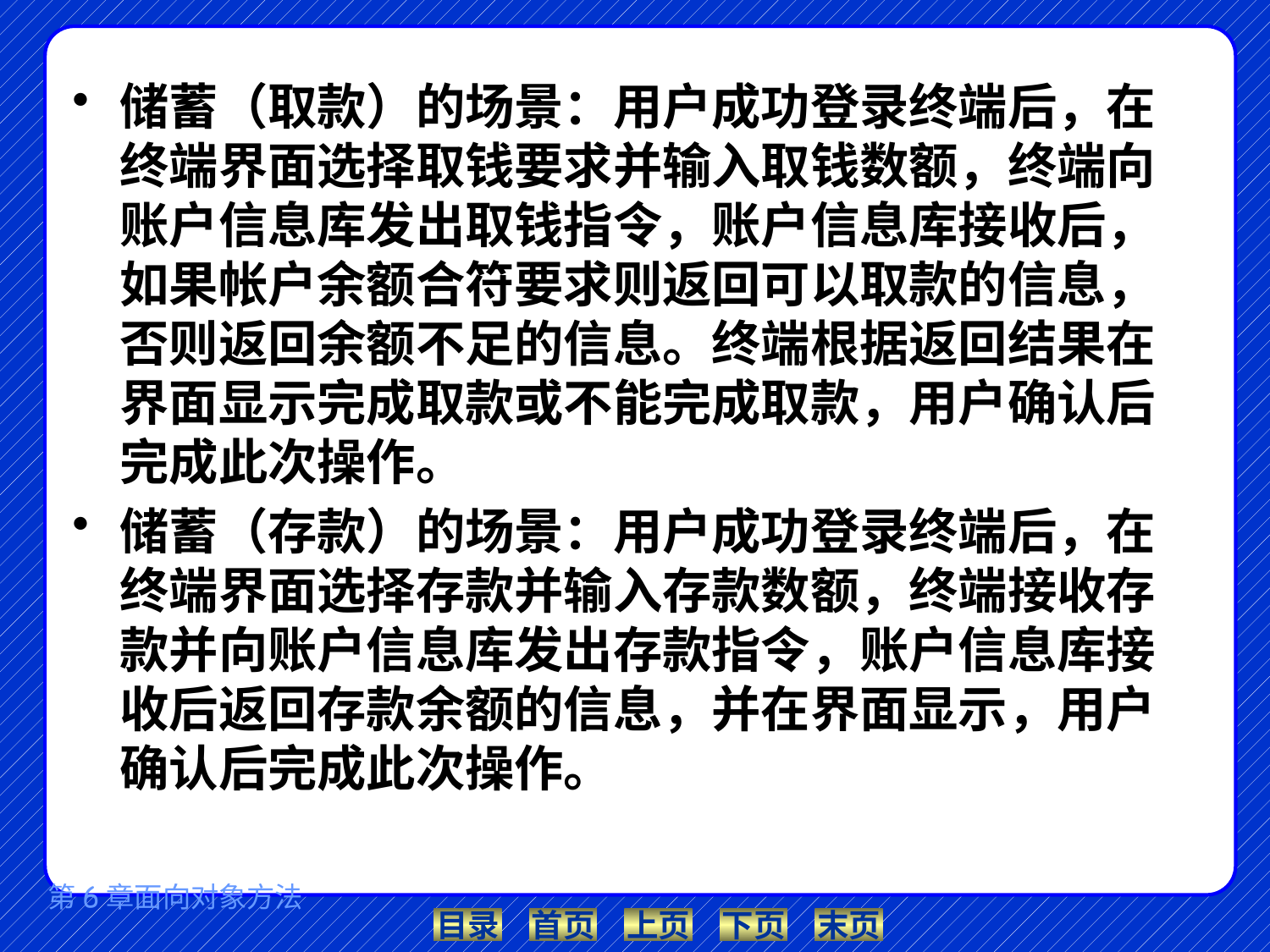

#
储蓄（取款）的场景：用户成功登录终端后，在终端界面选择取钱要求并输入取钱数额，终端向账户信息库发出取钱指令，账户信息库接收后，如果帐户余额合符要求则返回可以取款的信息，否则返回余额不足的信息。终端根据返回结果在界面显示完成取款或不能完成取款，用户确认后完成此次操作。
储蓄（存款）的场景：用户成功登录终端后，在终端界面选择存款并输入存款数额，终端接收存款并向账户信息库发出存款指令，账户信息库接收后返回存款余额的信息，并在界面显示，用户确认后完成此次操作。
第6章面向对象方法